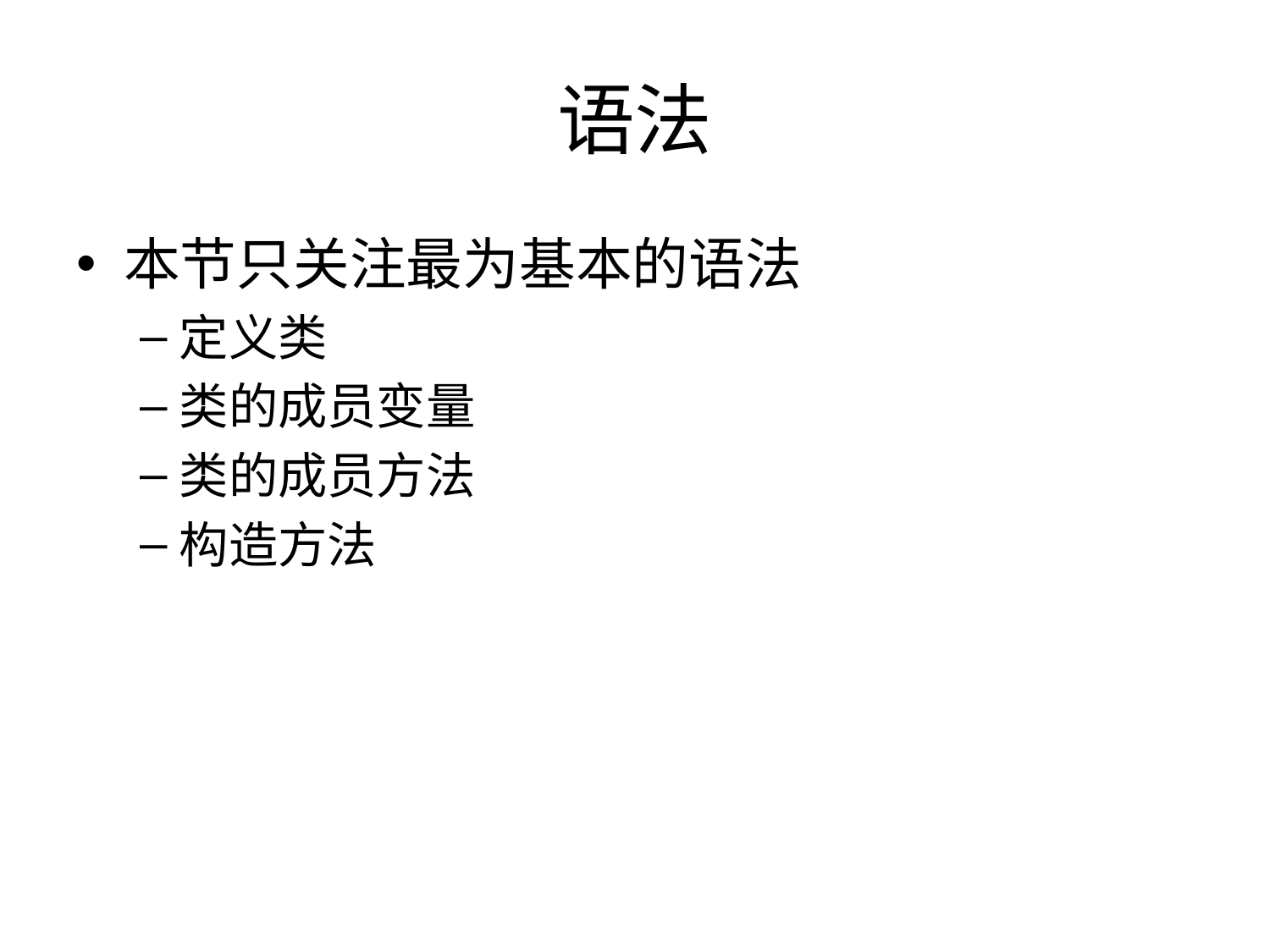

# 语法
本节只关注最为基本的语法
定义类
类的成员变量
类的成员方法
构造方法